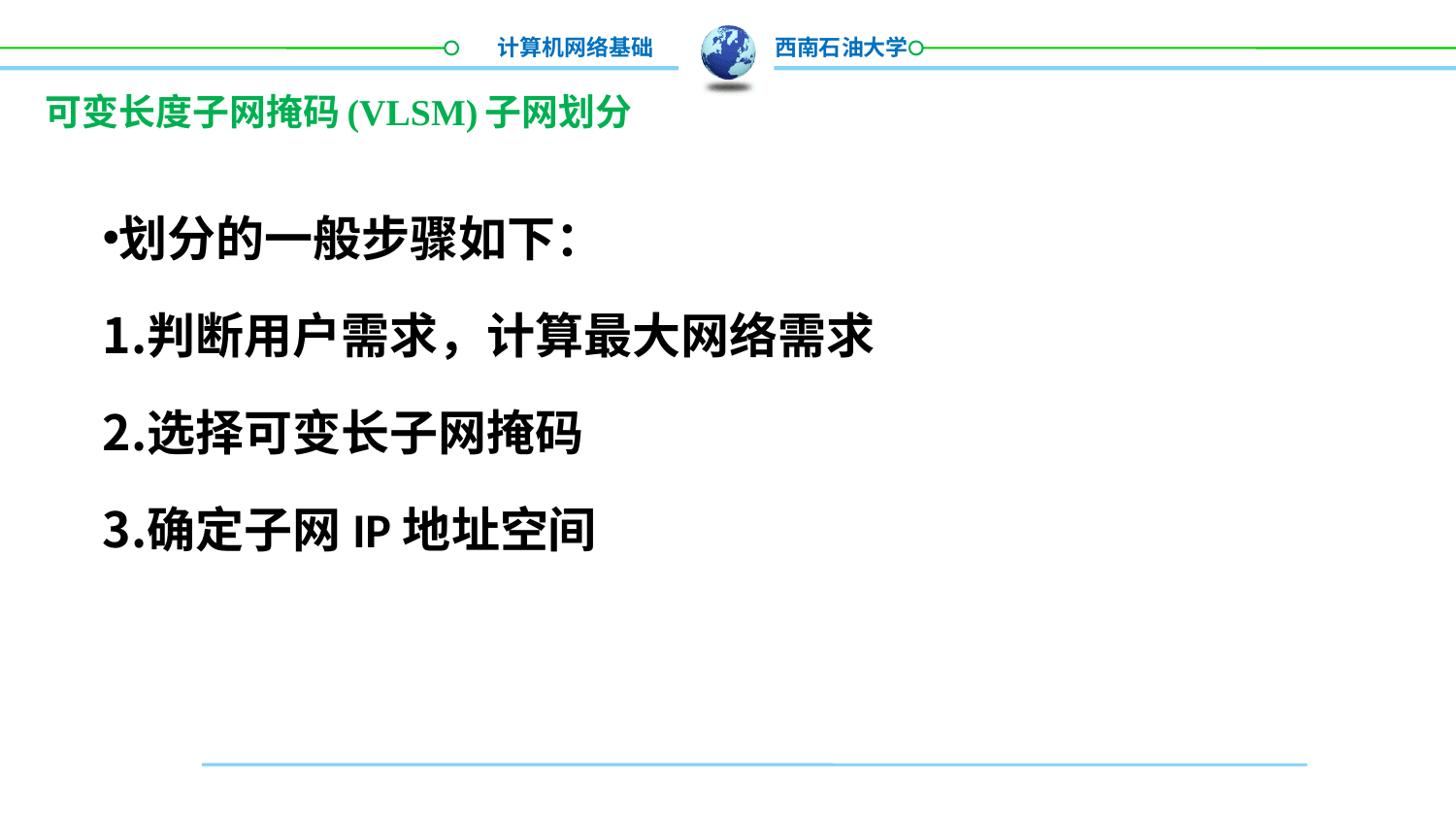

可变长度子网掩码(VLSM)子网划分
划分的一般步骤如下：
判断用户需求，计算最大网络需求
选择可变长子网掩码
确定子网IP地址空间